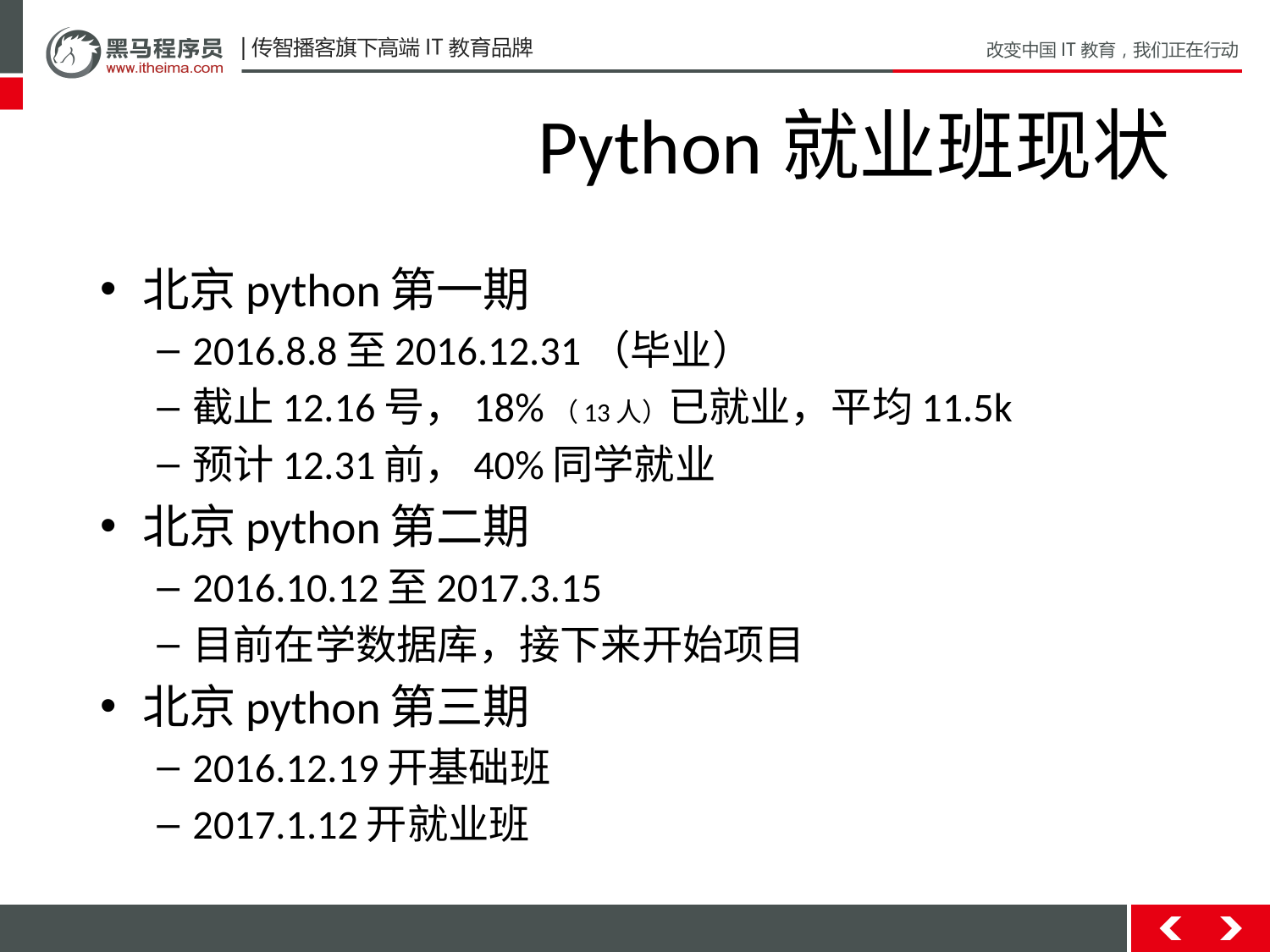

# Python就业班现状
北京python第一期
2016.8.8至2016.12.31（毕业）
截止12.16号，18%（13人）已就业，平均11.5k
预计12.31前，40%同学就业
北京python第二期
2016.10.12至2017.3.15
目前在学数据库，接下来开始项目
北京python第三期
2016.12.19开基础班
2017.1.12开就业班